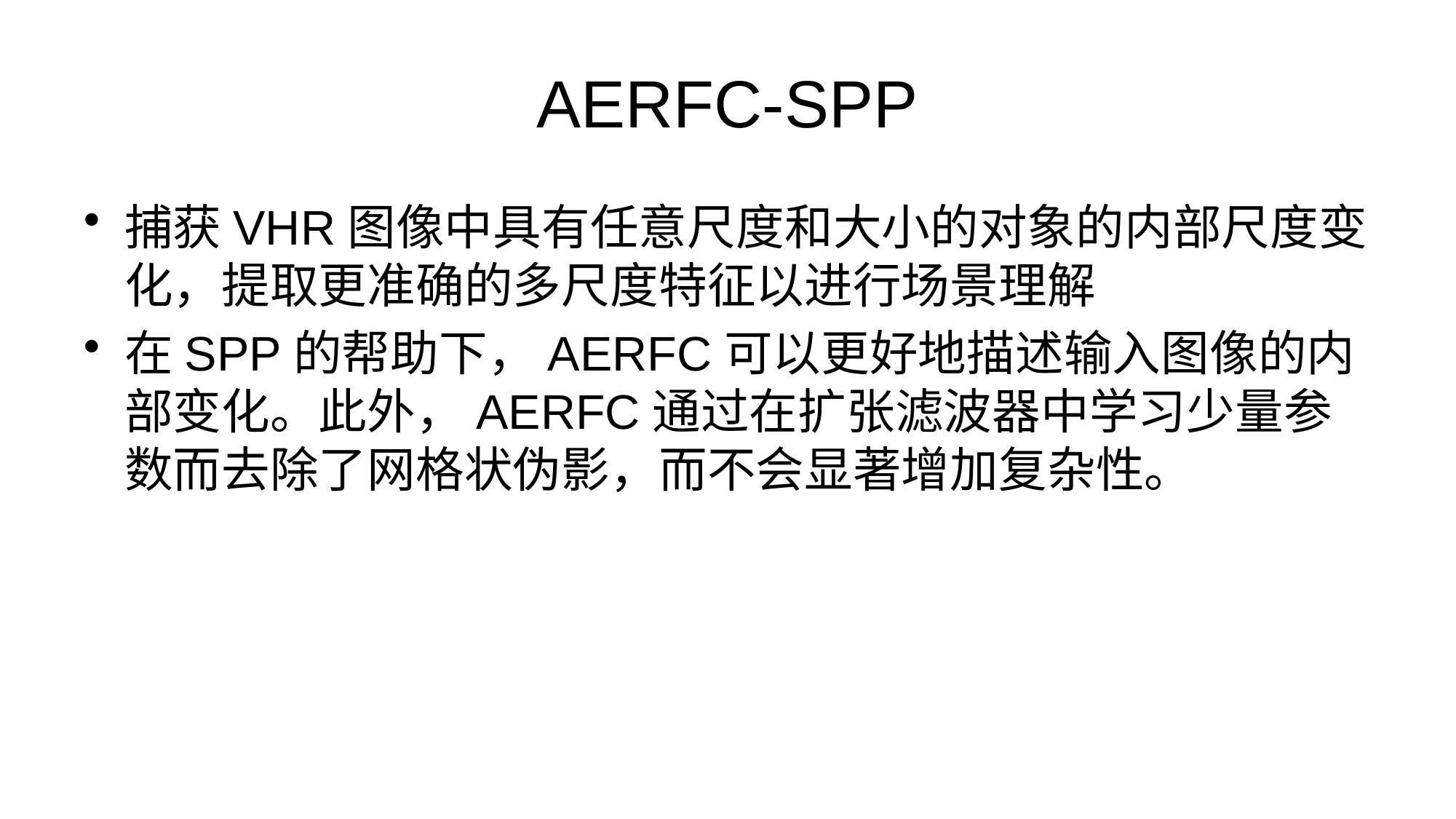

# AERFC-SPP
捕获VHR图像中具有任意尺度和大小的对象的内部尺度变化，提取更准确的多尺度特征以进行场景理解
在SPP的帮助下，AERFC可以更好地描述输入图像的内部变化。此外，AERFC通过在扩张滤波器中学习少量参数而去除了网格状伪影，而不会显著增加复杂性。